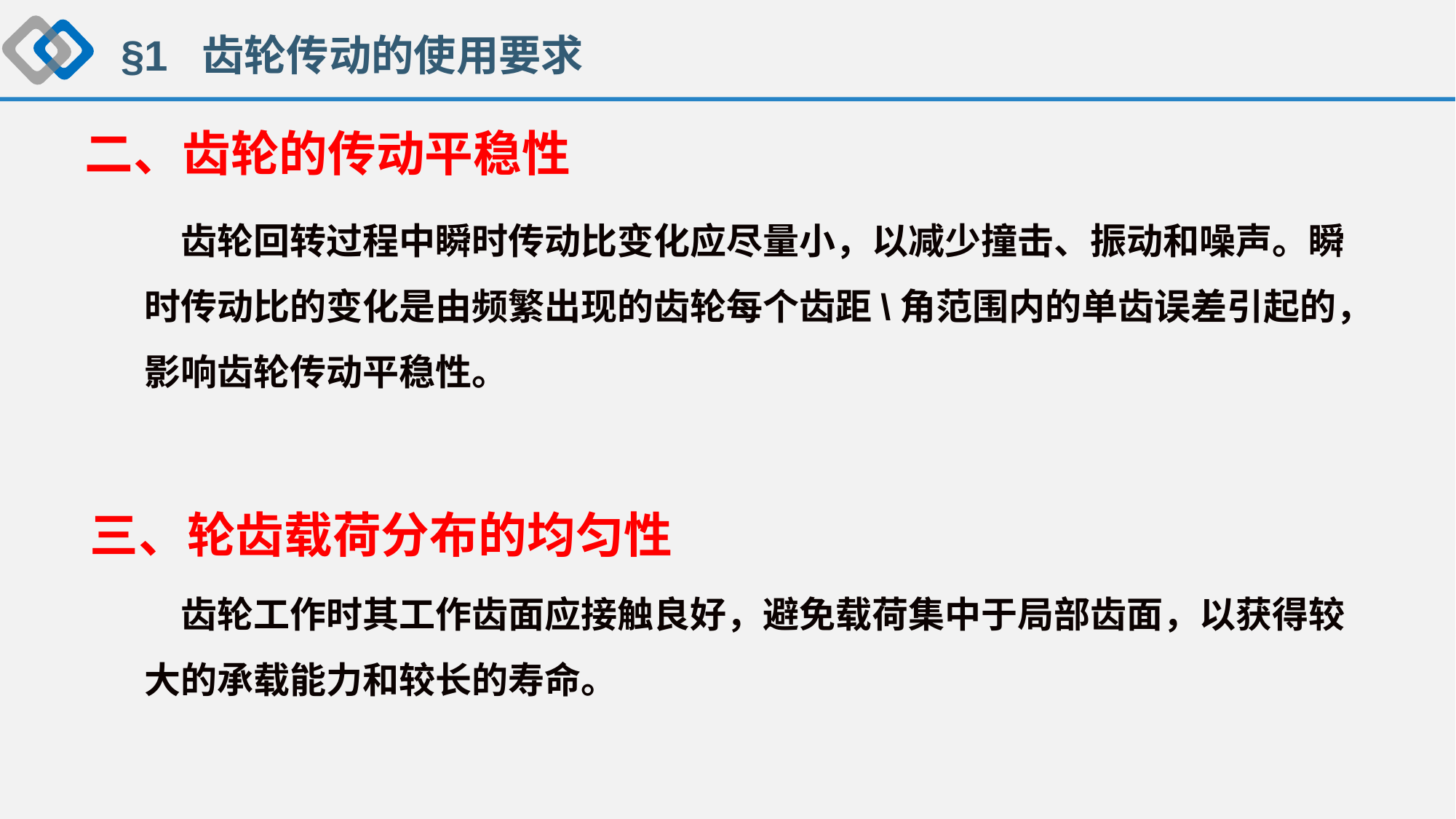

§1  齿轮传动的使用要求
# 二、齿轮的传动平稳性
          齿轮回转过程中瞬时传动比变化应尽量小，以减少撞击、振动和噪声。瞬时传动比的变化是由频繁出现的齿轮每个齿距\角范围内的单齿误差引起的，影响齿轮传动平稳性。

三、轮齿载荷分布的均匀性
          齿轮工作时其工作齿面应接触良好，避免载荷集中于局部齿面，以获得较大的承载能力和较长的寿命。